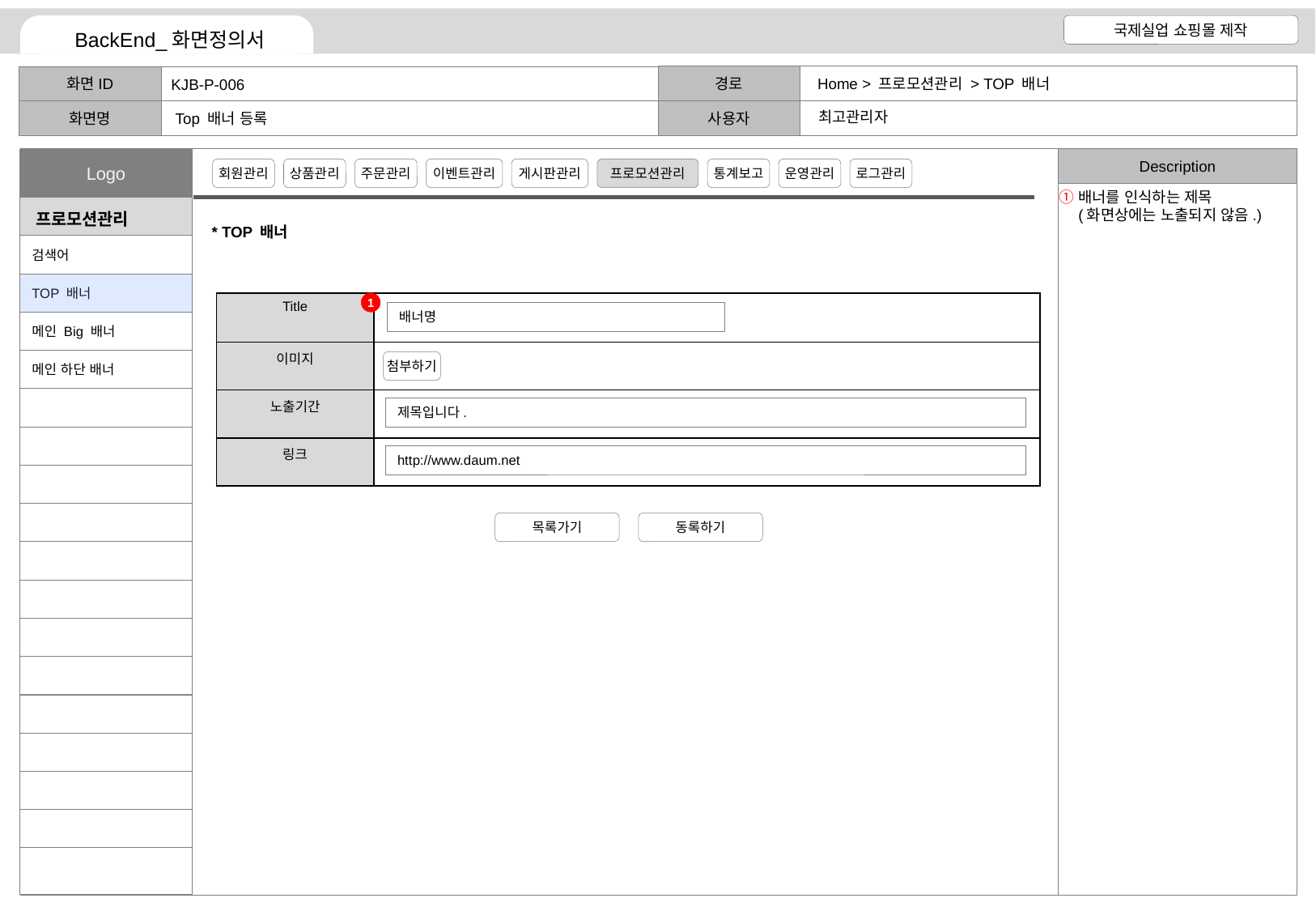

Home > 프로모션관리 > TOP 배너
KJB-P-006
최고관리자
Top 배너 등록
배너를 인식하는 제목
(화면상에는 노출되지 않음.)

* TOP 배너

| Title |  |
| --- | --- |
| 이미지 |  |
| 노출기간 |  |
| 링크 |  |
1
배너명
첨부하기
제목입니다.

http://www.daum.net
목록가기
동록하기